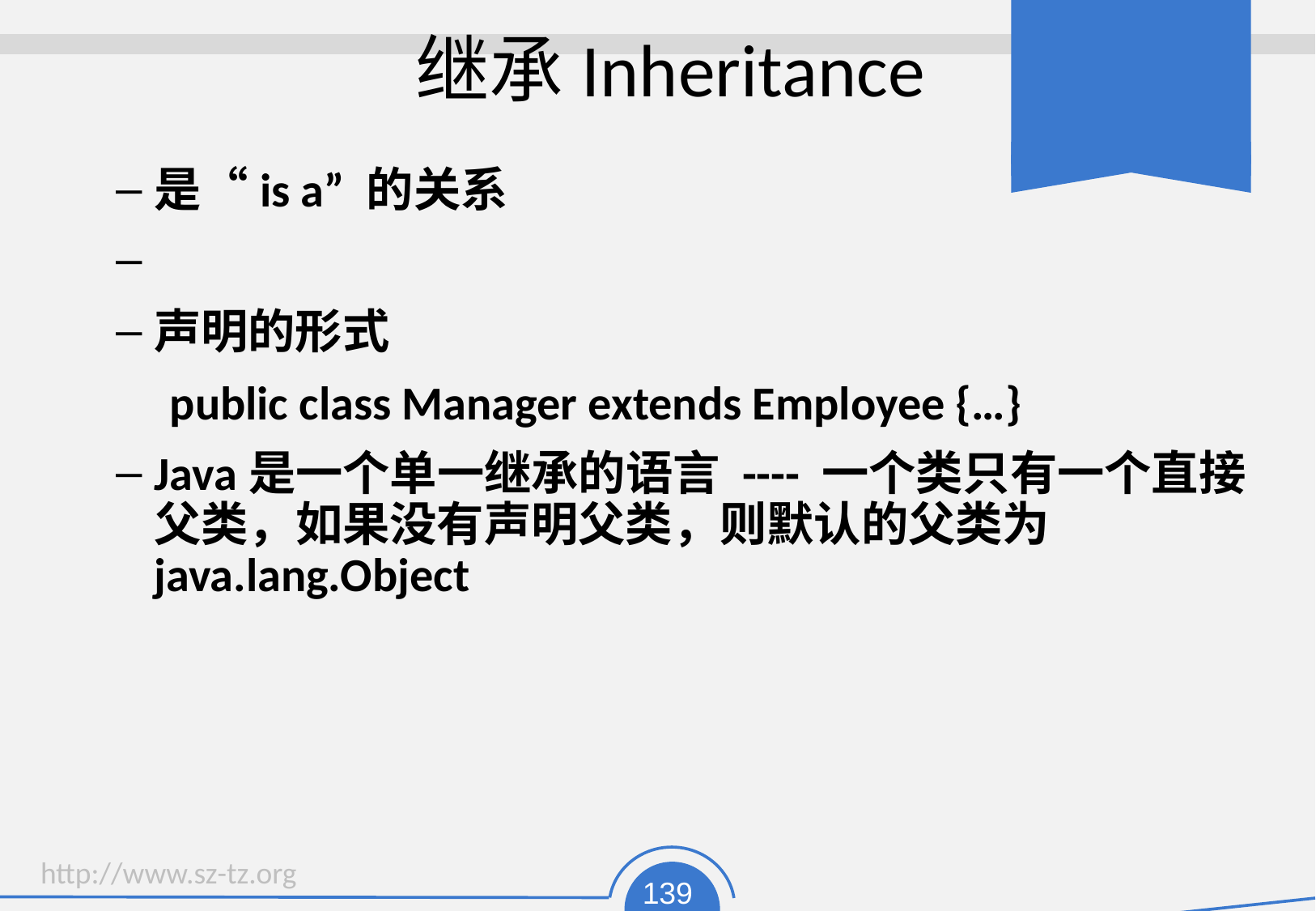

# 继承Inheritance
是“is a” 的关系

声明的形式
     public class Manager extends Employee {…}
Java是一个单一继承的语言 ---- 一个类只有一个直接父类，如果没有声明父类，则默认的父类为java.lang.Object